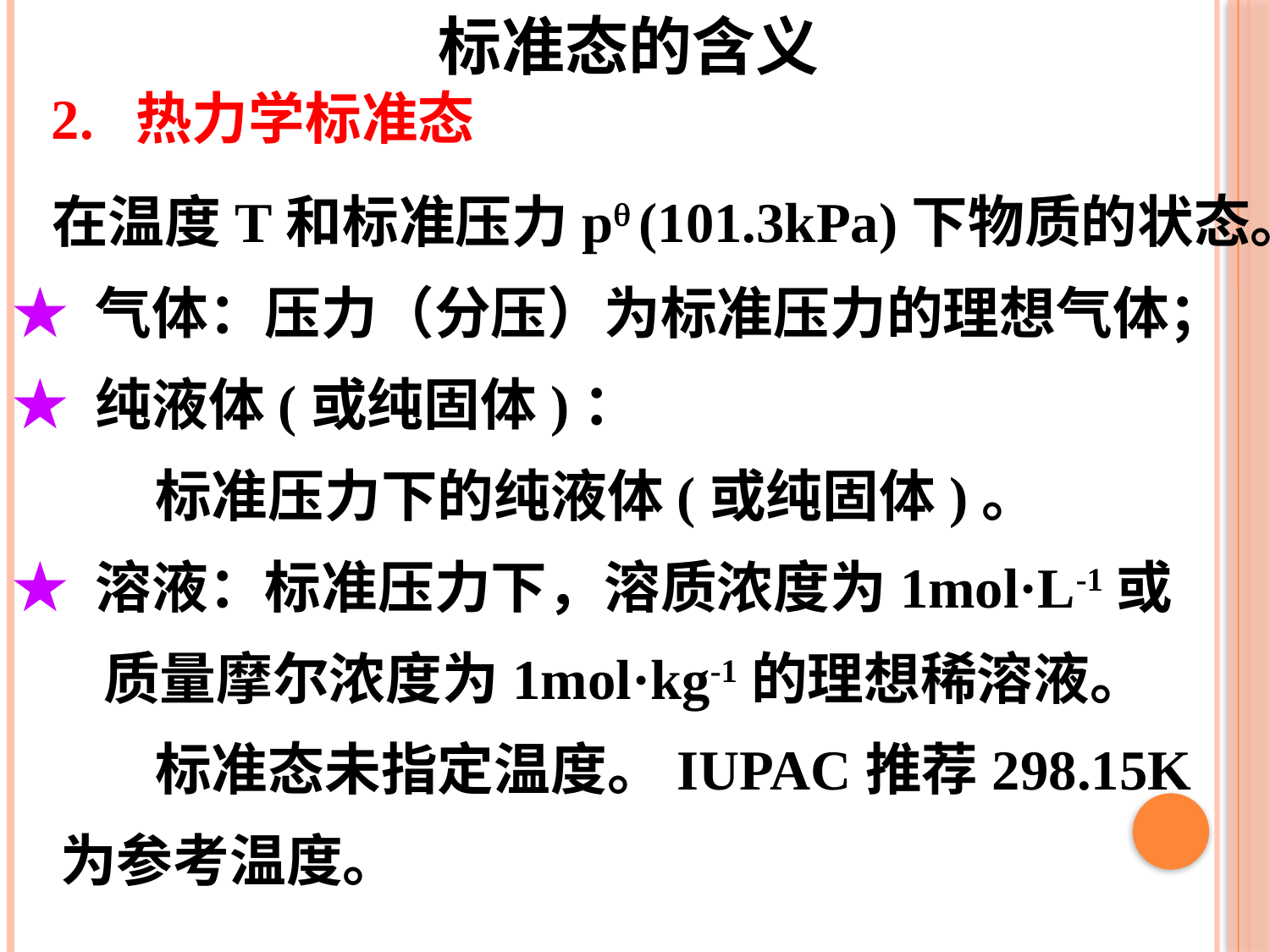

标准态的含义
2.  热力学标准态
  在温度T和标准压力pθ (101.3kPa)下物质的状态。
★ 气体：压力（分压）为标准压力的理想气体；
★ 纯液体(或纯固体)：
          标准压力下的纯液体(或纯固体)。
★ 溶液：标准压力下，溶质浓度为1mol·L-1或
      质量摩尔浓度为1mol·kg-1的理想稀溶液。
          标准态未指定温度。IUPAC推荐298.15K为参考温度。
68